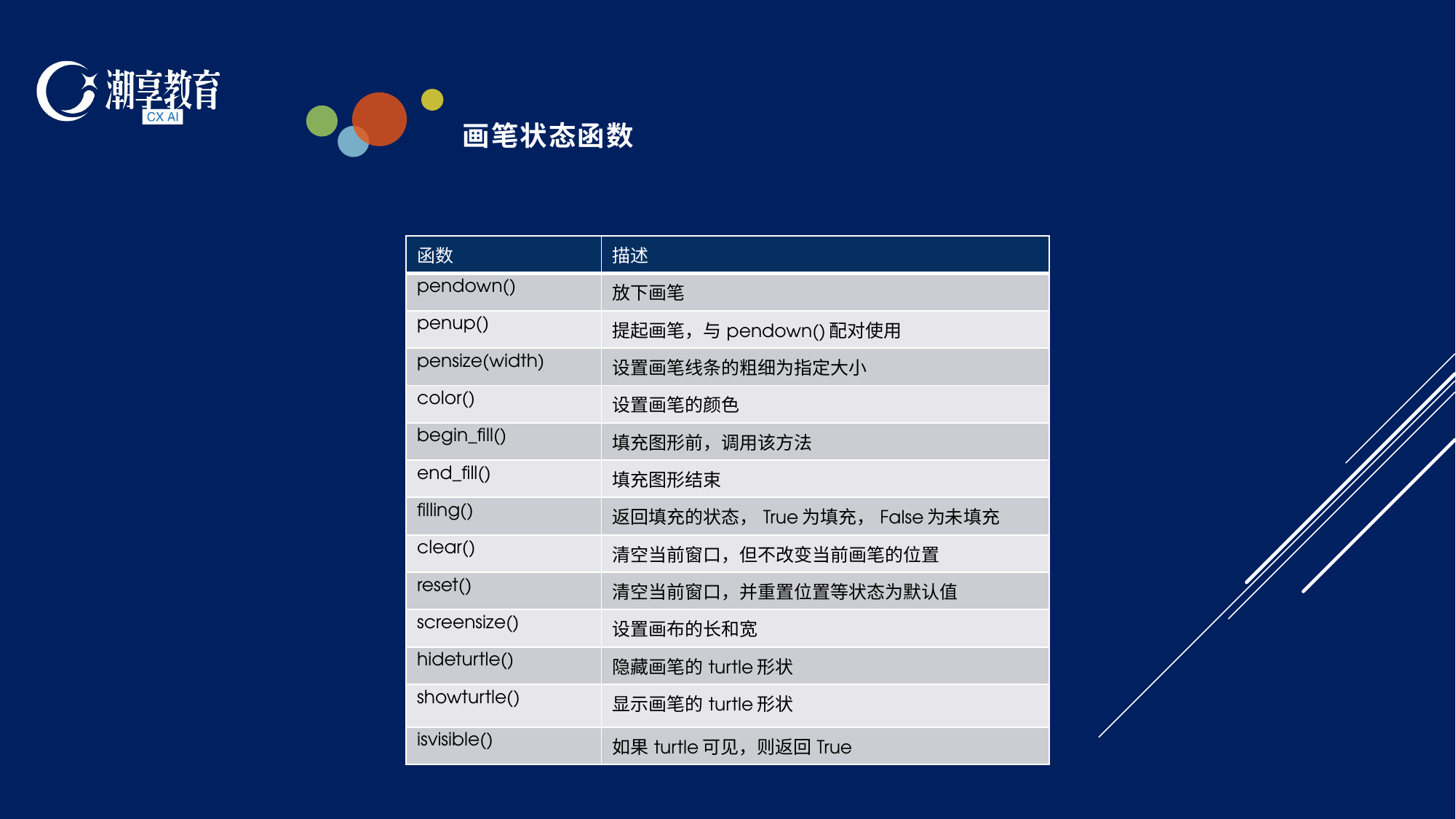

画笔状态函数

| 函数 | 描述 |
| --- | --- |
| pendown() | 放下画笔 |
| penup() | 提起画笔，与pendown()配对使用 |
| pensize(width) | 设置画笔线条的粗细为指定大小 |
| color() | 设置画笔的颜色 |
| begin\_fill() | 填充图形前，调用该方法 |
| end\_fill() | 填充图形结束 |
| filling() | 返回填充的状态，True为填充，False为未填充 |
| clear() | 清空当前窗口，但不改变当前画笔的位置 |
| reset() | 清空当前窗口，并重置位置等状态为默认值 |
| screensize() | 设置画布的长和宽 |
| hideturtle() | 隐藏画笔的turtle形状 |
| showturtle() | 显示画笔的turtle形状 |
| isvisible() | 如果turtle可见，则返回True |